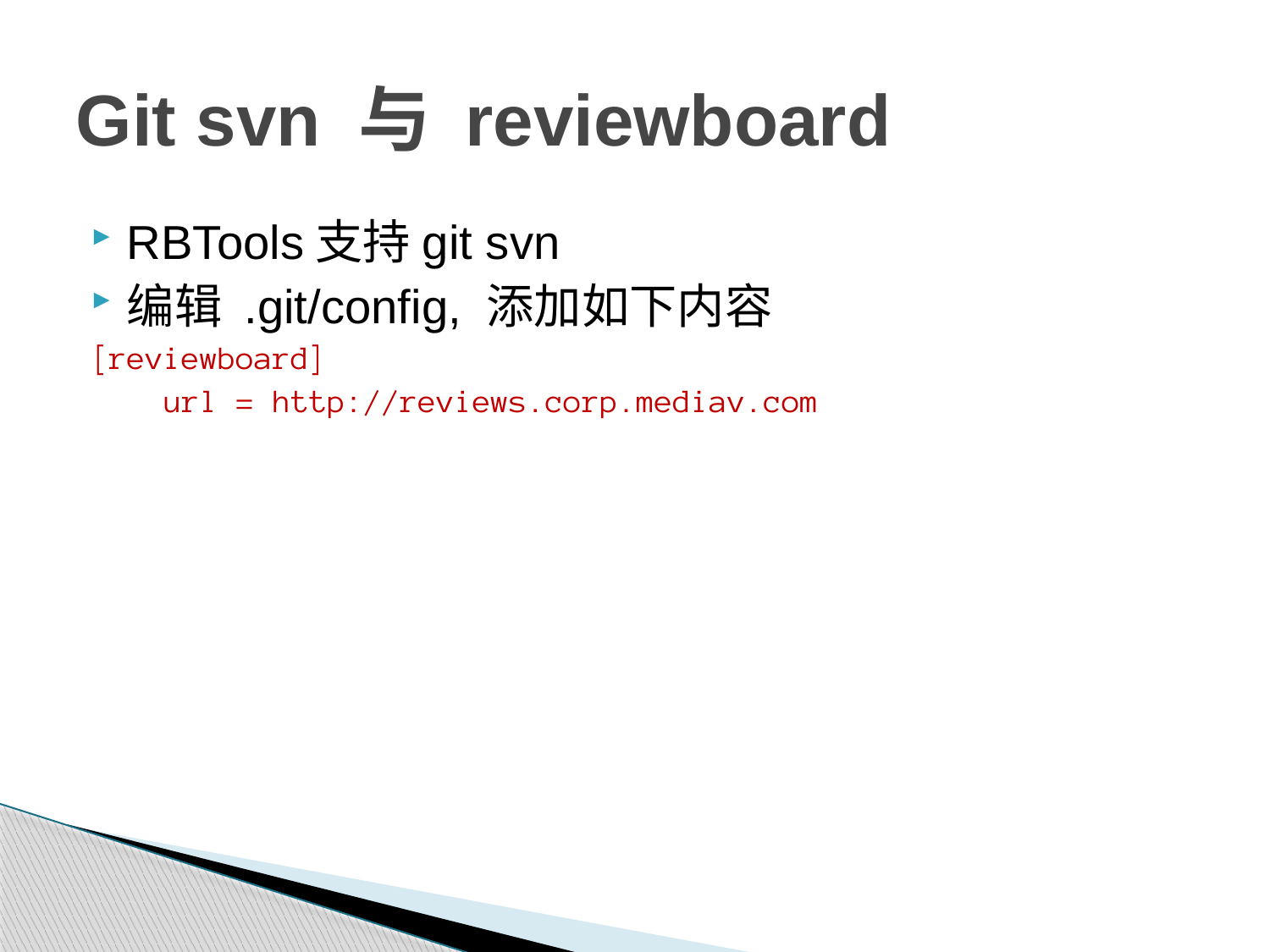

# Git svn 与 reviewboard
RBTools支持git svn
编辑 .git/config, 添加如下内容
[reviewboard]
    url = http://reviews.corp.mediav.com